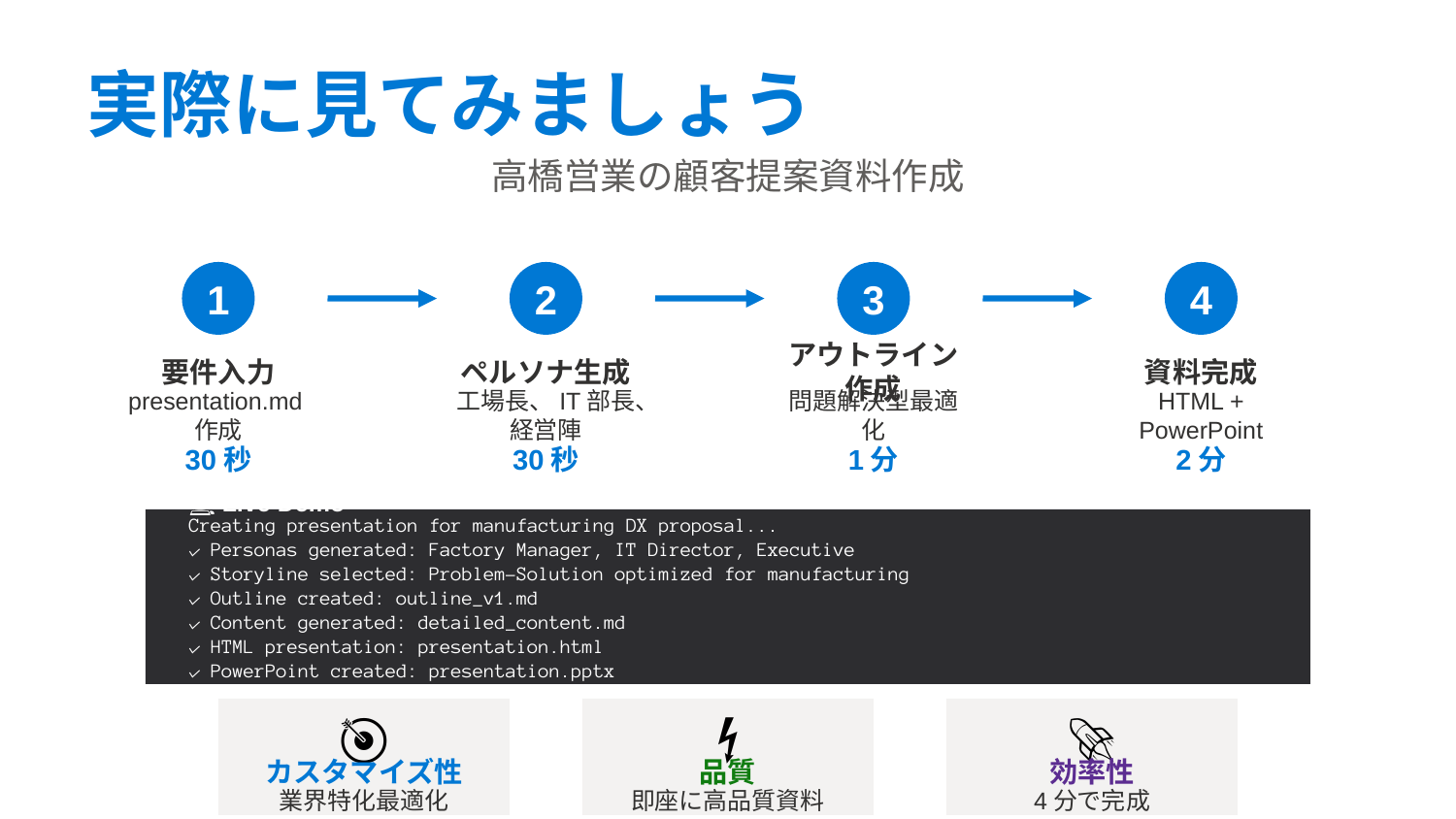

実際に見てみましょう
高橋営業の顧客提案資料作成

1
2
3
4

要件入力
ペルソナ生成
アウトライン作成
資料完成
presentation.md作成
工場長、IT部長、経営陣
問題解決型最適化
HTML + PowerPoint
30秒
30秒
1分
2分
💻 Live Demo

$ claude-code
Creating presentation for manufacturing DX proposal...
✓ Personas generated: Factory Manager, IT Director, Executive
✓ Storyline selected: Problem-Solution optimized for manufacturing
✓ Outline created: outline_v1.md
✓ Content generated: detailed_content.md
✓ HTML presentation: presentation.html
✓ PowerPoint created: presentation.pptx
Presentation ready in 4 minutes!

🎯
⚡
🚀
カスタマイズ性
品質
効率性
業界特化最適化
即座に高品質資料
4分で完成